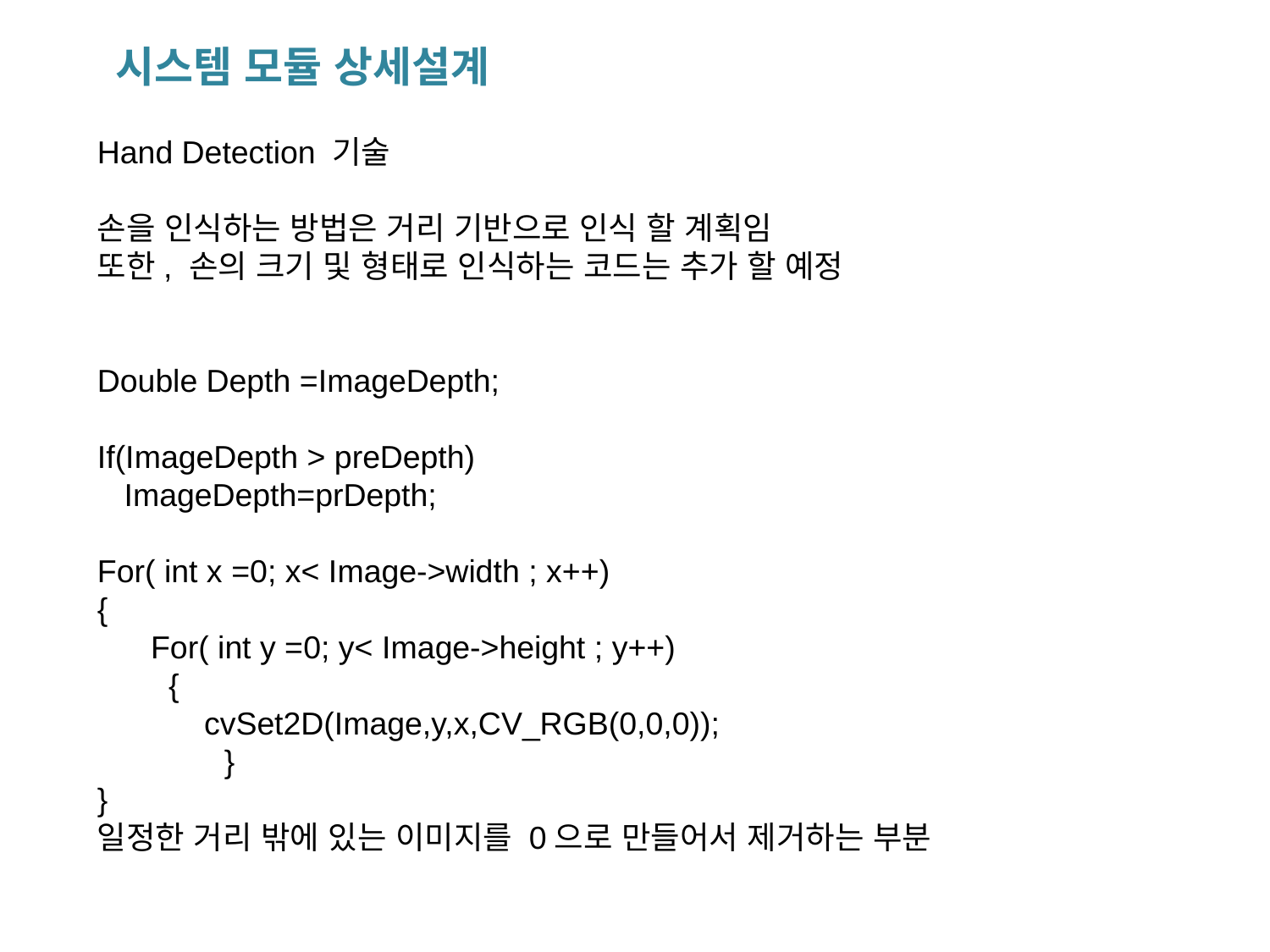

시스템 모듈 상세설계
Hand Detection 기술

손을 인식하는 방법은 거리 기반으로 인식 할 계획임
또한, 손의 크기 및 형태로 인식하는 코드는 추가 할 예정

Double Depth =ImageDepth;

If(ImageDepth > preDepth)
   ImageDepth=prDepth;

For( int x =0; x< Image->width ; x++)
{
      For( int y =0; y< Image->height ; y++)
        {
            cvSet2D(Image,y,x,CV_RGB(0,0,0));
	}
}
일정한 거리 밖에 있는 이미지를 0으로 만들어서 제거하는 부분